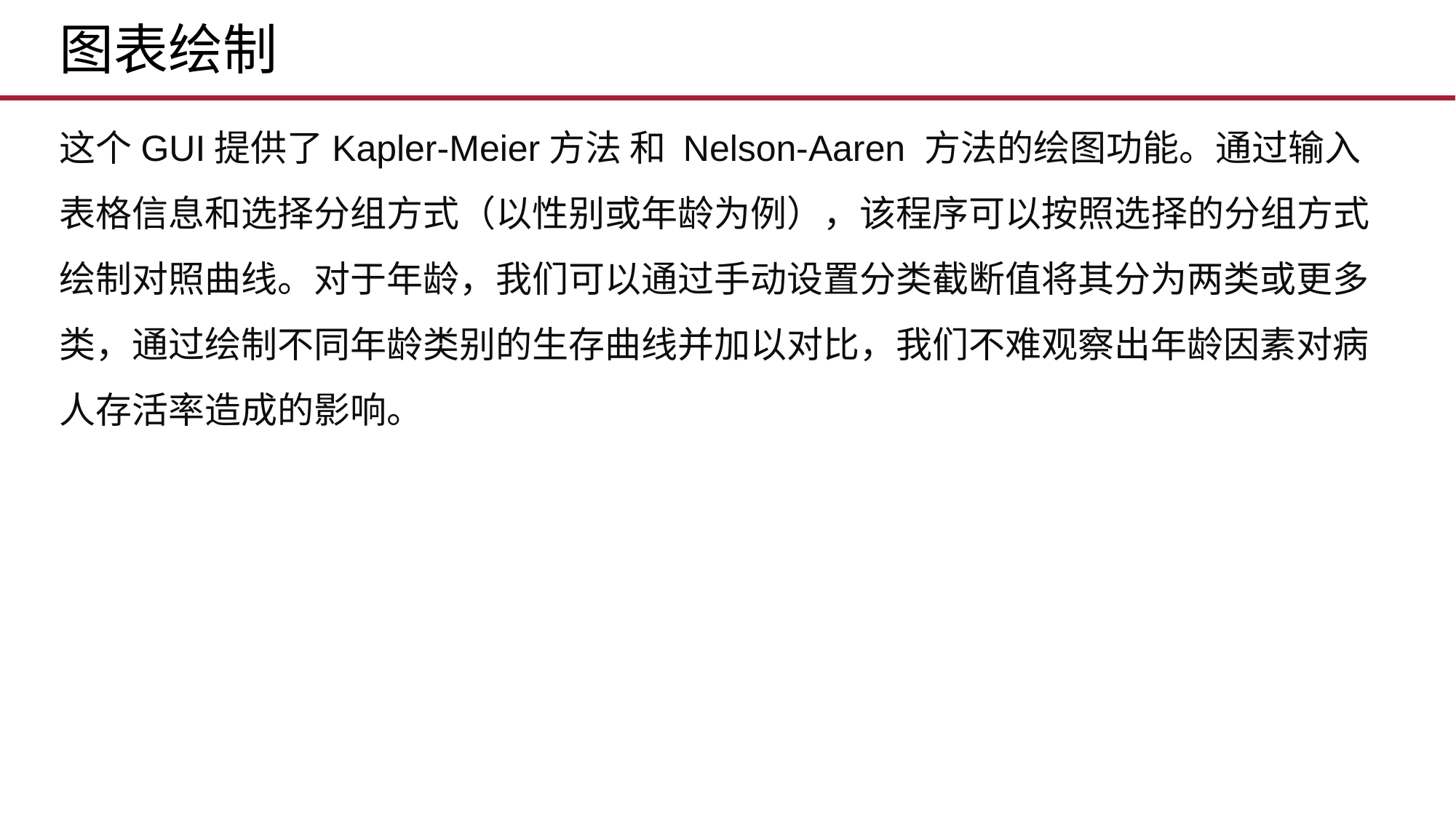

图表绘制
这个GUI提供了Kapler-Meier方法 和 Nelson-Aaren 方法的绘图功能。通过输入表格信息和选择分组方式（以性别或年龄为例），该程序可以按照选择的分组方式绘制对照曲线。对于年龄，我们可以通过手动设置分类截断值将其分为两类或更多类，通过绘制不同年龄类别的生存曲线并加以对比，我们不难观察出年龄因素对病人存活率造成的影响。